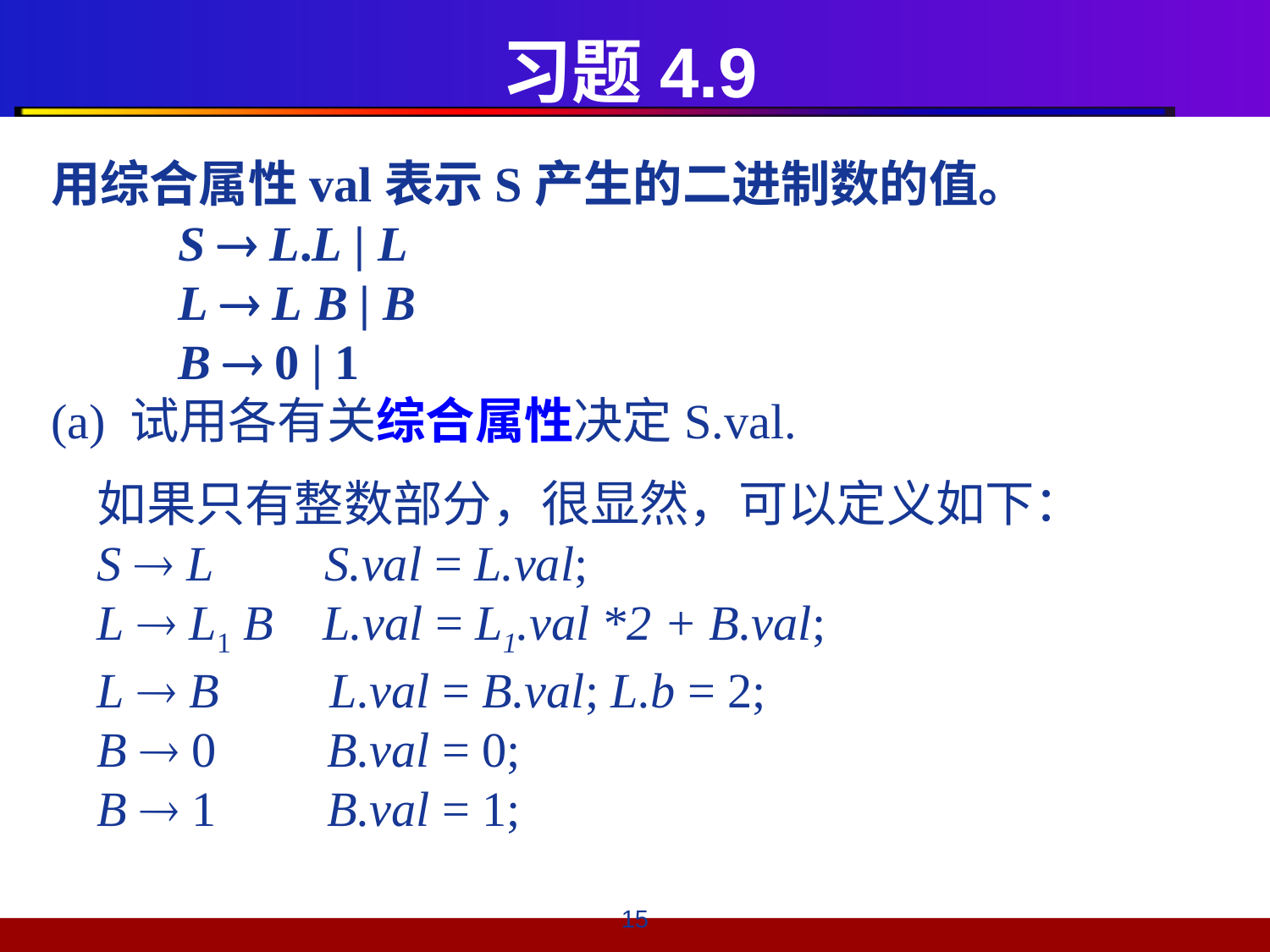

习题4.9
用综合属性val表示S产生的二进制数的值。
	S → L.L | L
	L → L B | B
	B → 0 | 1
(a) 试用各有关综合属性决定S.val.
如果只有整数部分，很显然，可以定义如下：
S → L         S.val = L.val;
L → L1 B    L.val = L1.val *2 + B.val;
L → B         L.val = B.val; L.b = 2;
B → 0         B.val = 0;
B → 1         B.val = 1;

15